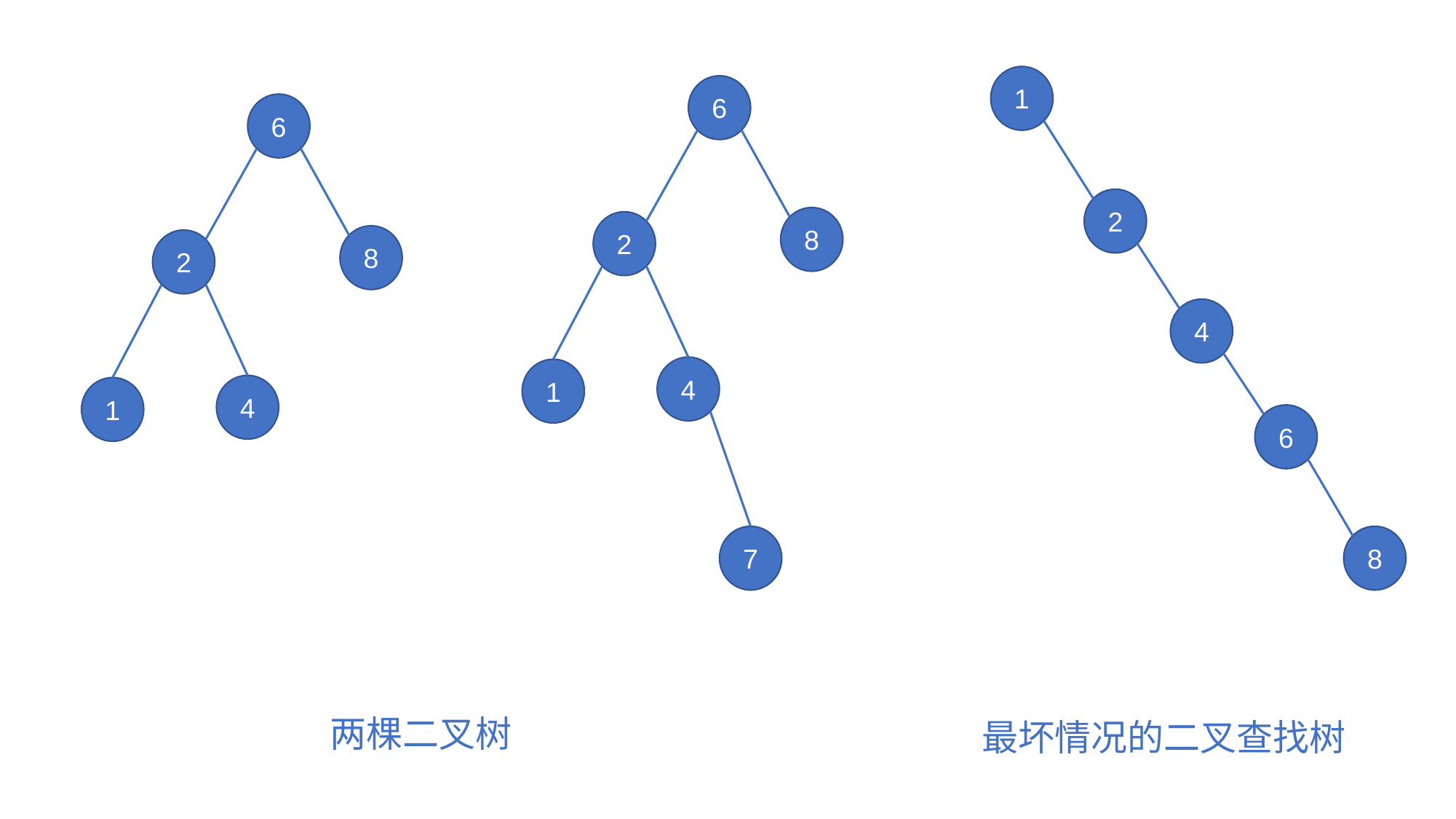

1
6
6
2
8
2
8
2
4
4
1
4
1
6
8
7
两棵二叉树
最坏情况的二叉查找树